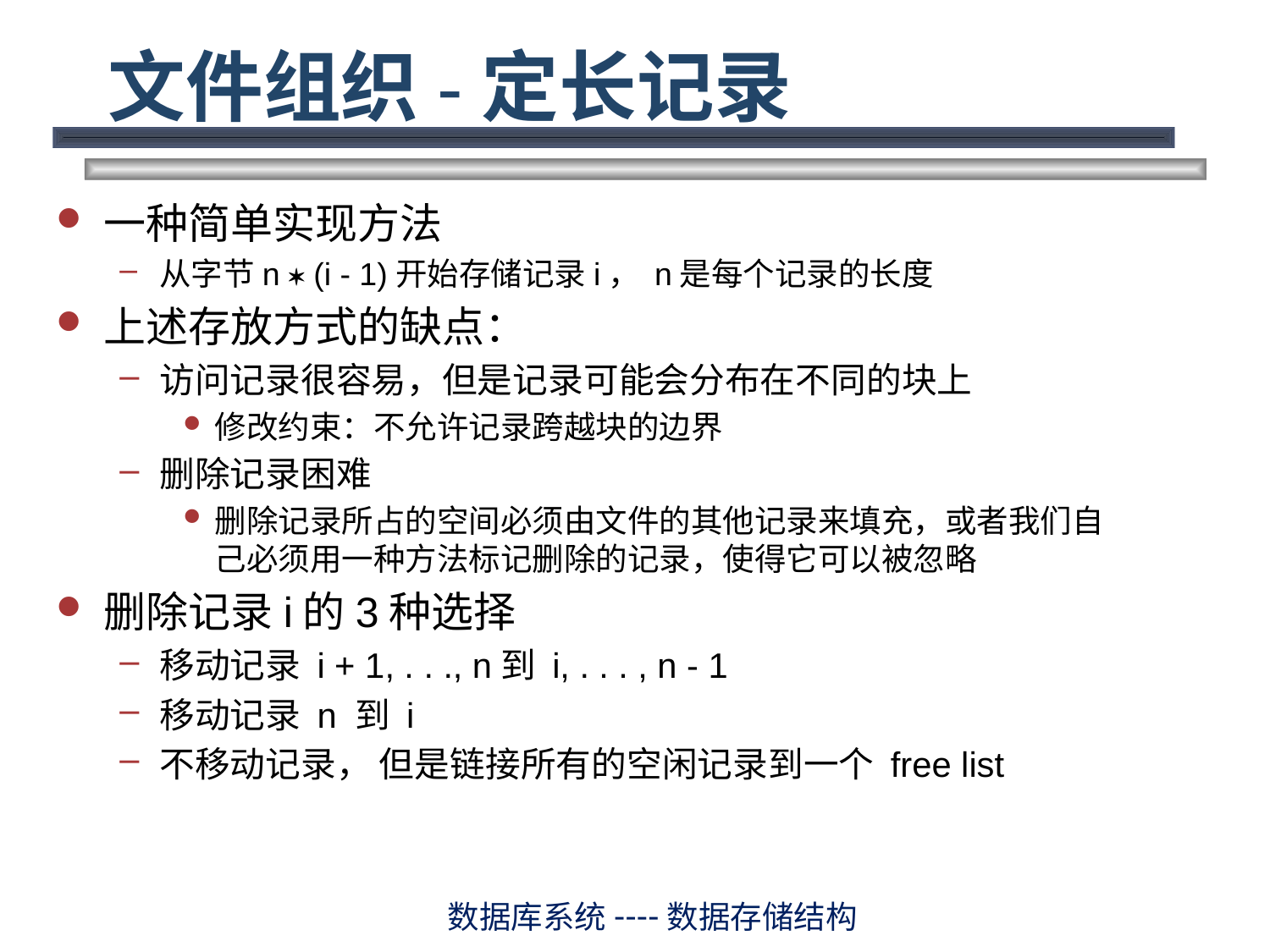

# 文件组织-定长记录
一种简单实现方法
从字节n ∗ (i - 1)开始存储记录i， n是每个记录的长度
上述存放方式的缺点：
访问记录很容易，但是记录可能会分布在不同的块上
修改约束：不允许记录跨越块的边界
删除记录困难
删除记录所占的空间必须由文件的其他记录来填充，或者我们自己必须用一种方法标记删除的记录，使得它可以被忽略
删除记录i的3种选择
移动记录 i + 1, . . ., n到 i, . . . , n - 1
移动记录 n 到 i
不移动记录， 但是链接所有的空闲记录到一个 free list
数据库系统----数据存储结构